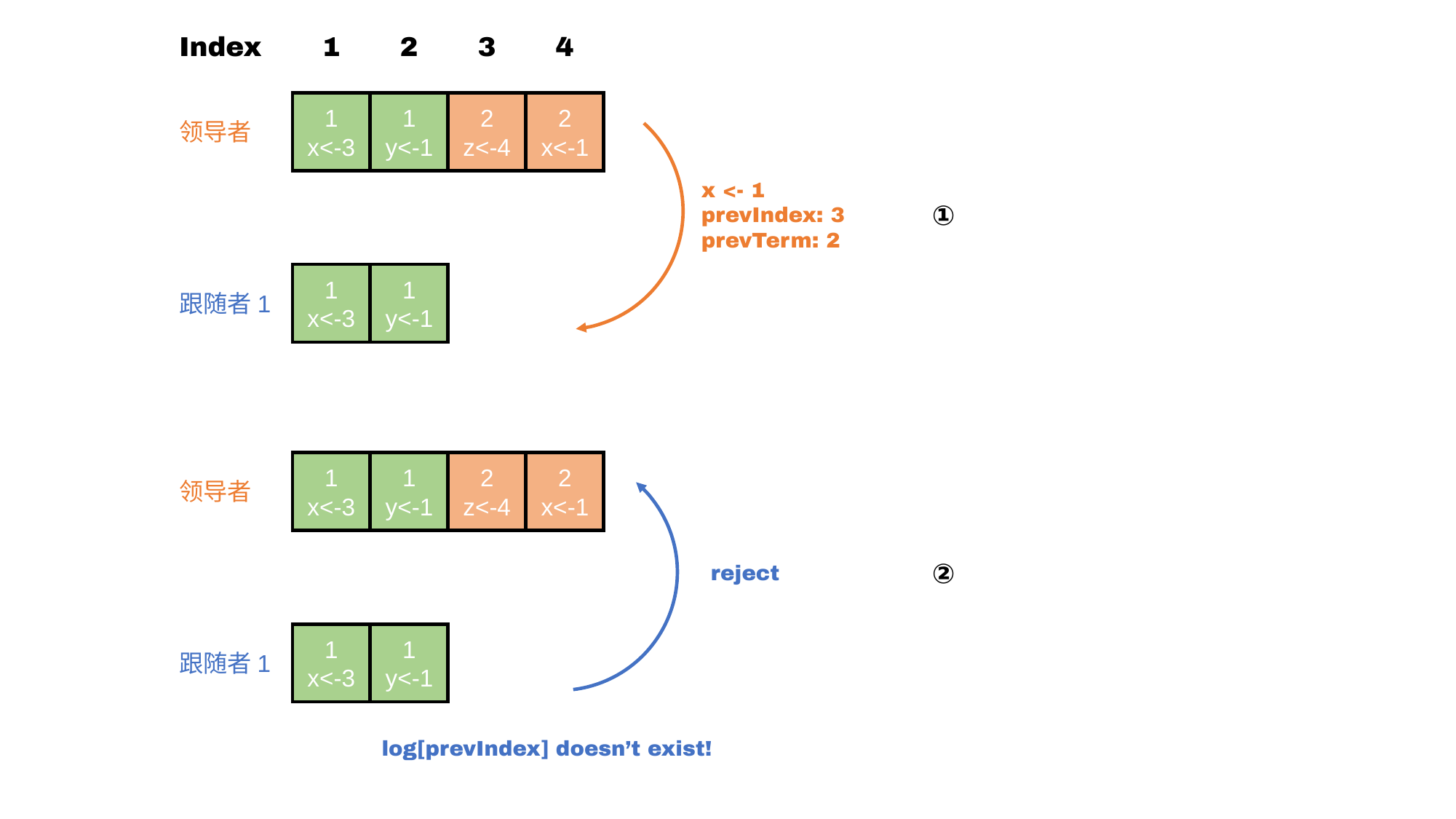

Index
1
2
3
4
2
x<-1
2
z<-4
1
x<-3
1
y<-1

领导者
x <- 1
prevIndex: 3
prevTerm: 2
①
1
x<-3
1
y<-1
跟随者1
2
x<-1
2
z<-4
1
x<-3
1
y<-1

领导者
②
reject
1
x<-3
1
y<-1
跟随者1
log[prevIndex] doesn’t exist!